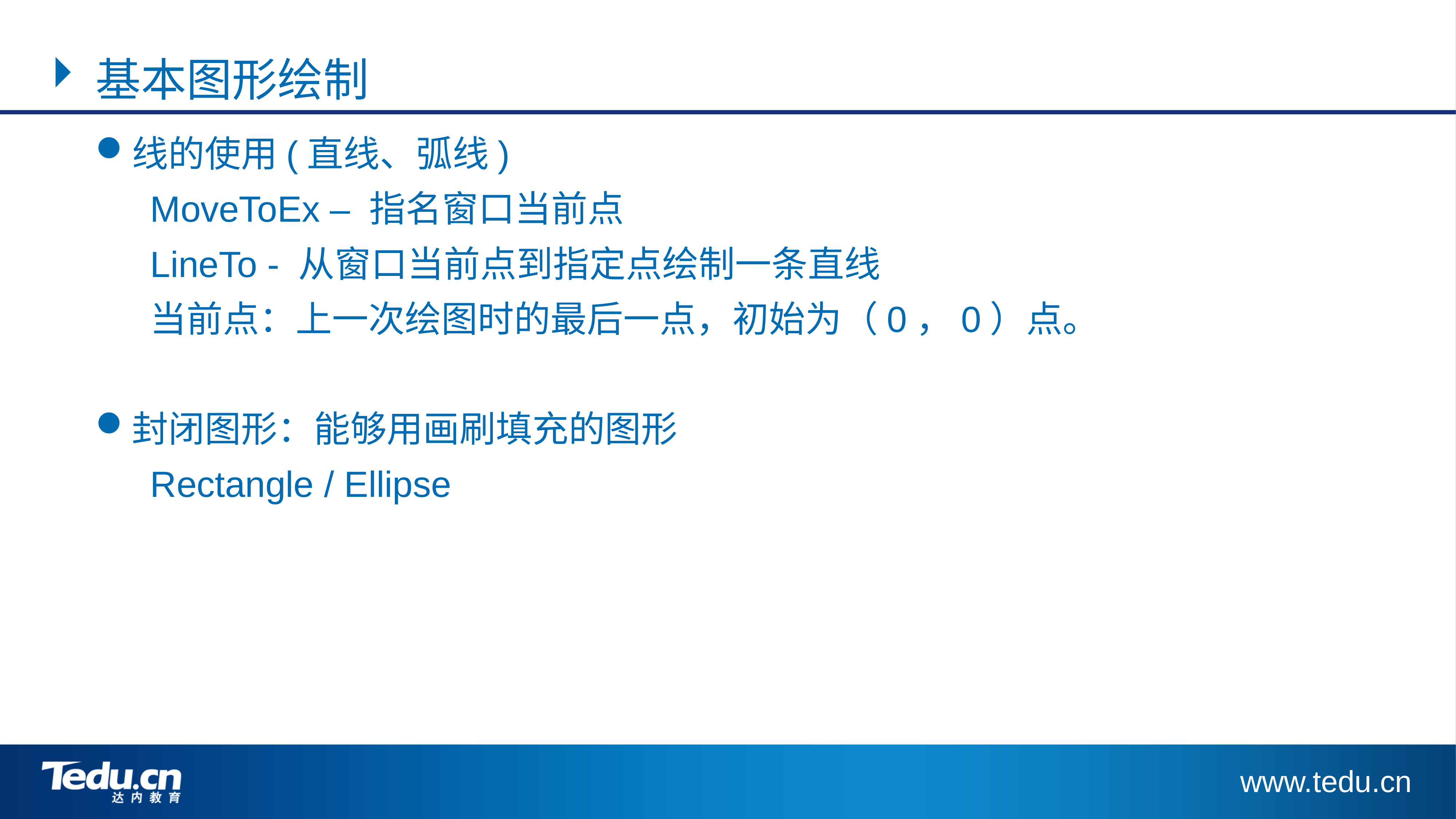

基本图形绘制
线的使用(直线、弧线)
	MoveToEx – 指名窗口当前点
	LineTo - 从窗口当前点到指定点绘制一条直线
	当前点：上一次绘图时的最后一点，初始为（0，0）点。

封闭图形：能够用画刷填充的图形
	Rectangle / Ellipse